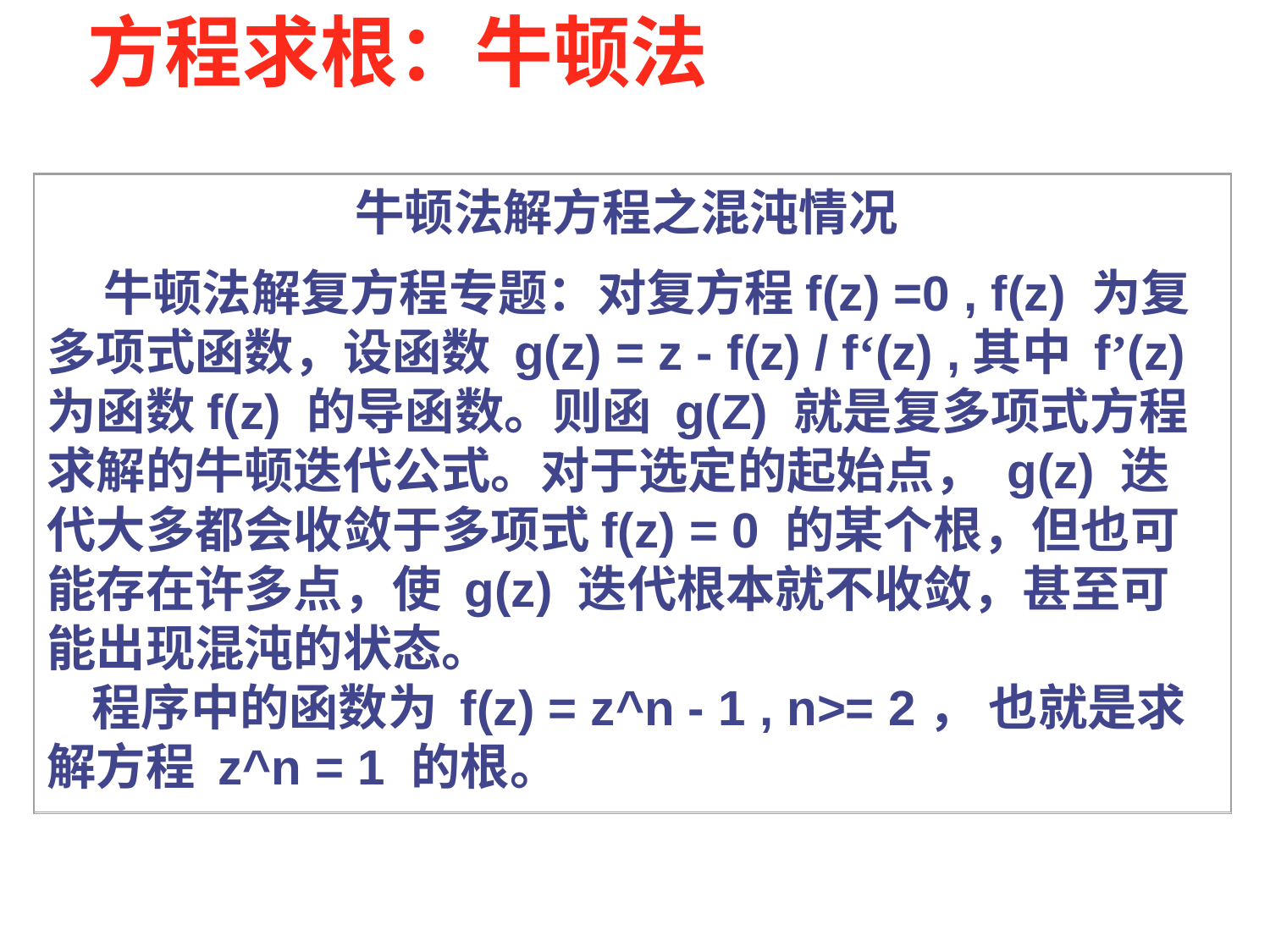

方程求根：牛顿法

牛顿法解方程之混沌情况
    牛顿法解复方程专题：对复方程f(z) =0 , f(z) 为复多项式函数，设函数 g(z) = z - f(z) / f‘(z) ,其中 f’(z) 为函数f(z) 的导函数。则函 g(Z) 就是复多项式方程求解的牛顿迭代公式。对于选定的起始点， g(z) 迭代大多都会收敛于多项式f(z) = 0 的某个根，但也可能存在许多点，使 g(z) 迭代根本就不收敛，甚至可能出现混沌的状态。 
    程序中的函数为 f(z) = z^n - 1 , n>= 2， 也就是求解方程 z^n = 1 的根。